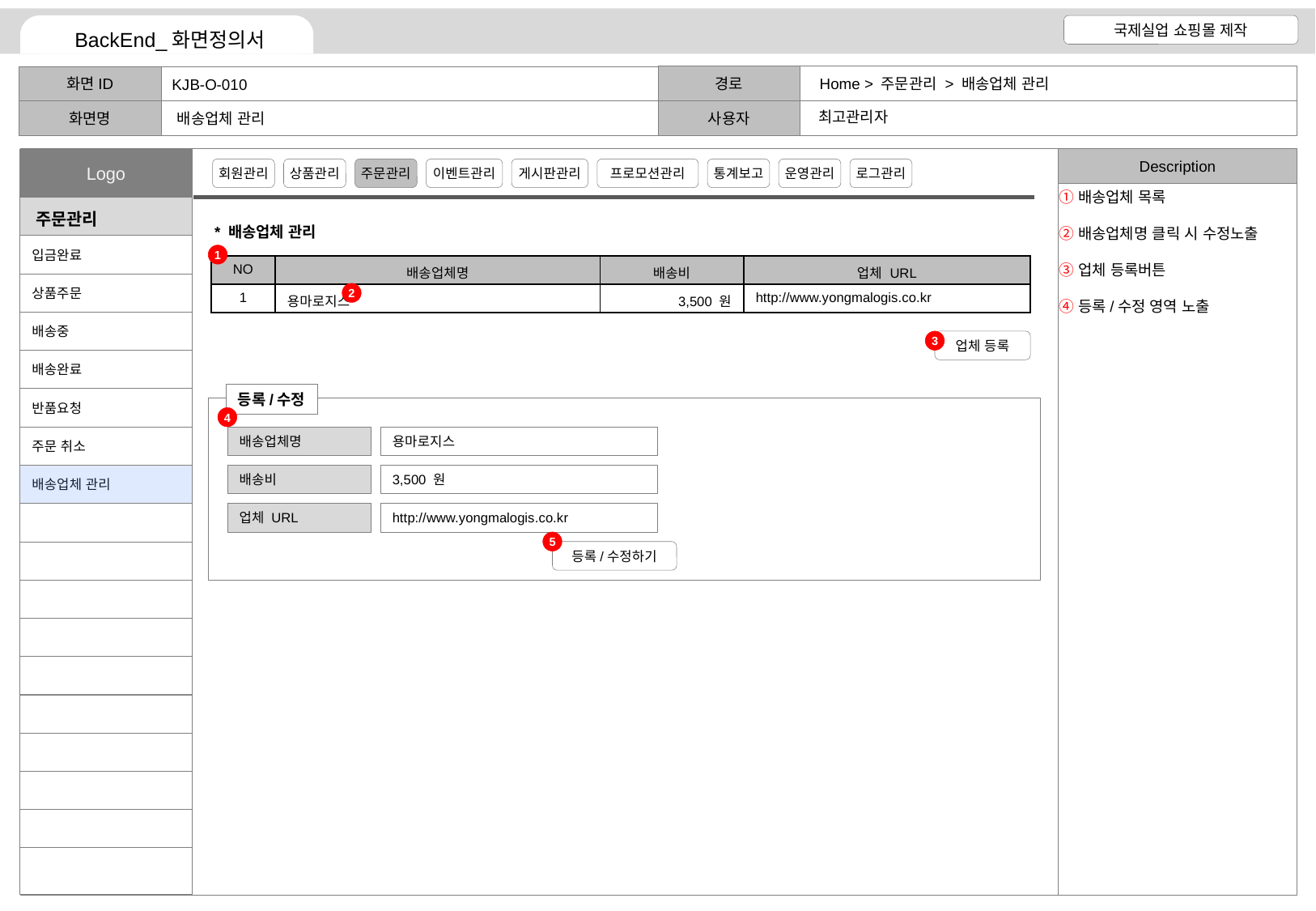

Home > 주문관리 > 배송업체 관리
KJB-O-010
최고관리자
배송업체 관리
배송업체 목록

배송업체명 클릭 시 수정노출

업체 등록버튼

등록/수정 영역 노출
* 배송업체 관리
1
| NO | 배송업체명 | 배송비 | 업체 URL |
| --- | --- | --- | --- |
| 1 | 용마로지스 | 3,500 원 | http://www.yongmalogis.co.kr |
2
3
업체 등록
등록/수정

4
배송업체명
용마로지스

배송비
3,500 원
업체 URL
http://www.yongmalogis.co.kr
5
등록/수정하기